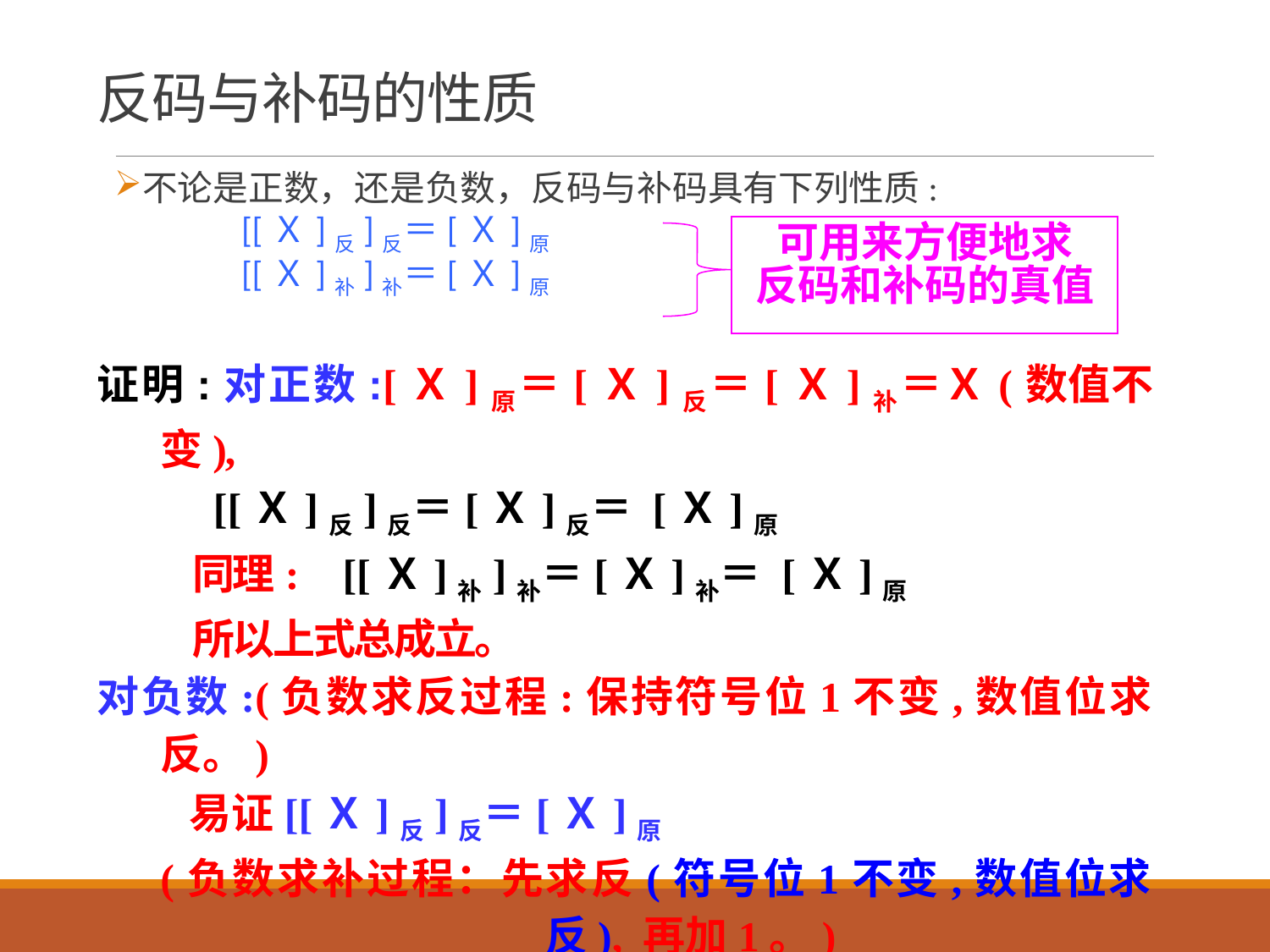

# 反码与补码的性质
不论是正数，还是负数，反码与补码具有下列性质:
       	[[Ｘ]反]反＝[Ｘ]原
	[[Ｘ]补]补＝[Ｘ]原
可用来方便地求
反码和补码的真值

证明:对正数:[Ｘ]原＝[Ｘ]反＝[Ｘ]补＝Ｘ(数值不变),
           [[Ｘ]反]反＝[Ｘ]反＝ [Ｘ]原
           同理:     [[Ｘ]补]补＝[Ｘ]补＝ [Ｘ]原
           所以上式总成立。
对负数:(负数求反过程:保持符号位1不变,数值位求反。)
  易证[[Ｘ]反]反＝[Ｘ]原
(负数求补过程：先求反(符号位1不变,数值位求反), 再加1。)